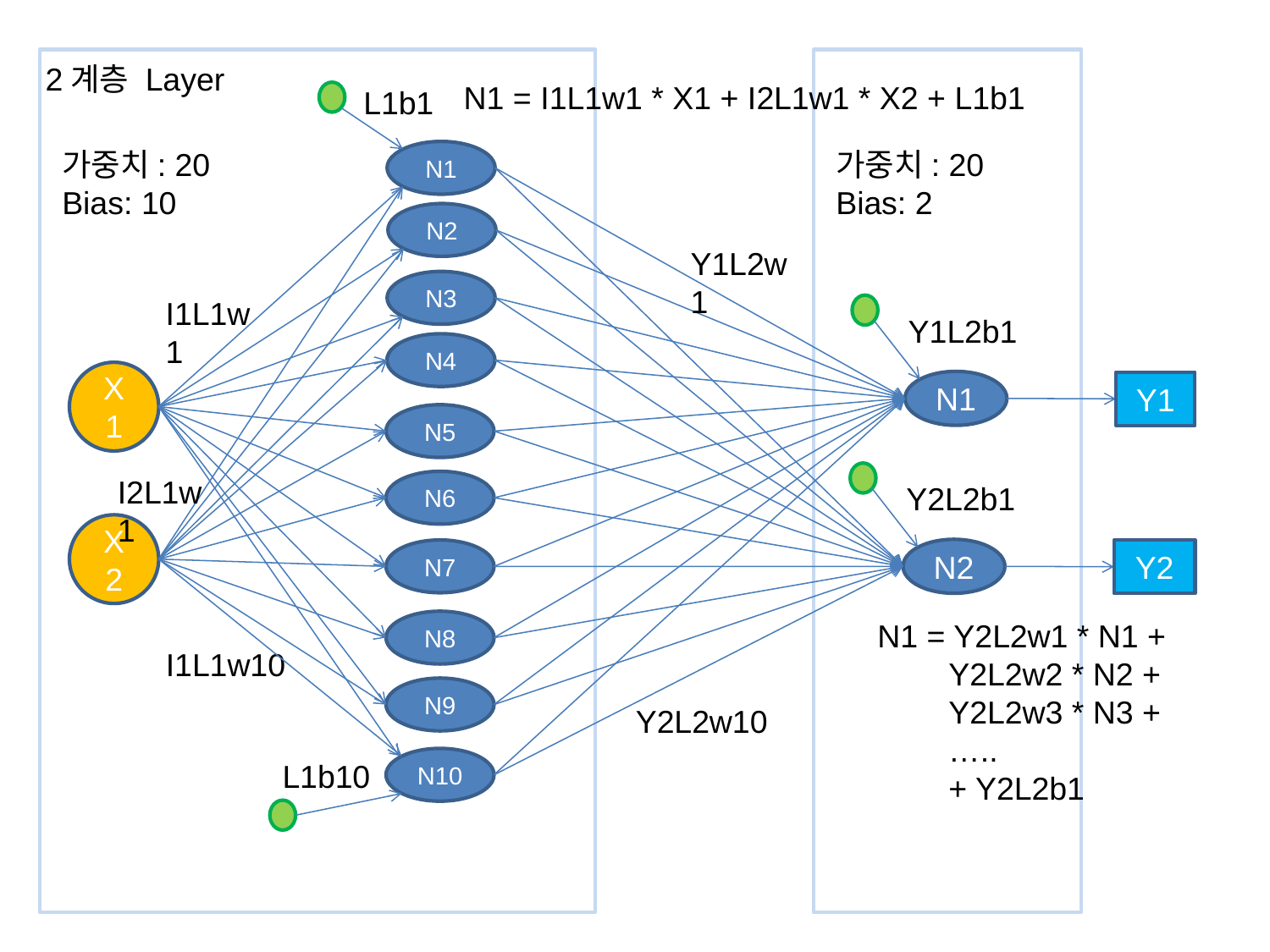

2계층 Layer
N1 = I1L1w1 * X1 + I2L1w1 * X2 + L1b1
L1b1

가중치: 20
Bias: 10
가중치: 20
Bias: 2
N1
N2
Y1L2w1
N3
I1L1w1

Y1L2b1
N4
X1
N1
Y1
N5

I2L1w1
N6
Y2L2b1
X2
N2
N7
Y2
N1 = Y2L2w1 * N1 +
        Y2L2w2 * N2 +
        Y2L2w3 * N3 +
        …..
        + Y2L2b1
N8
I1L1w10
N9
Y2L2w10
N10
L1b10